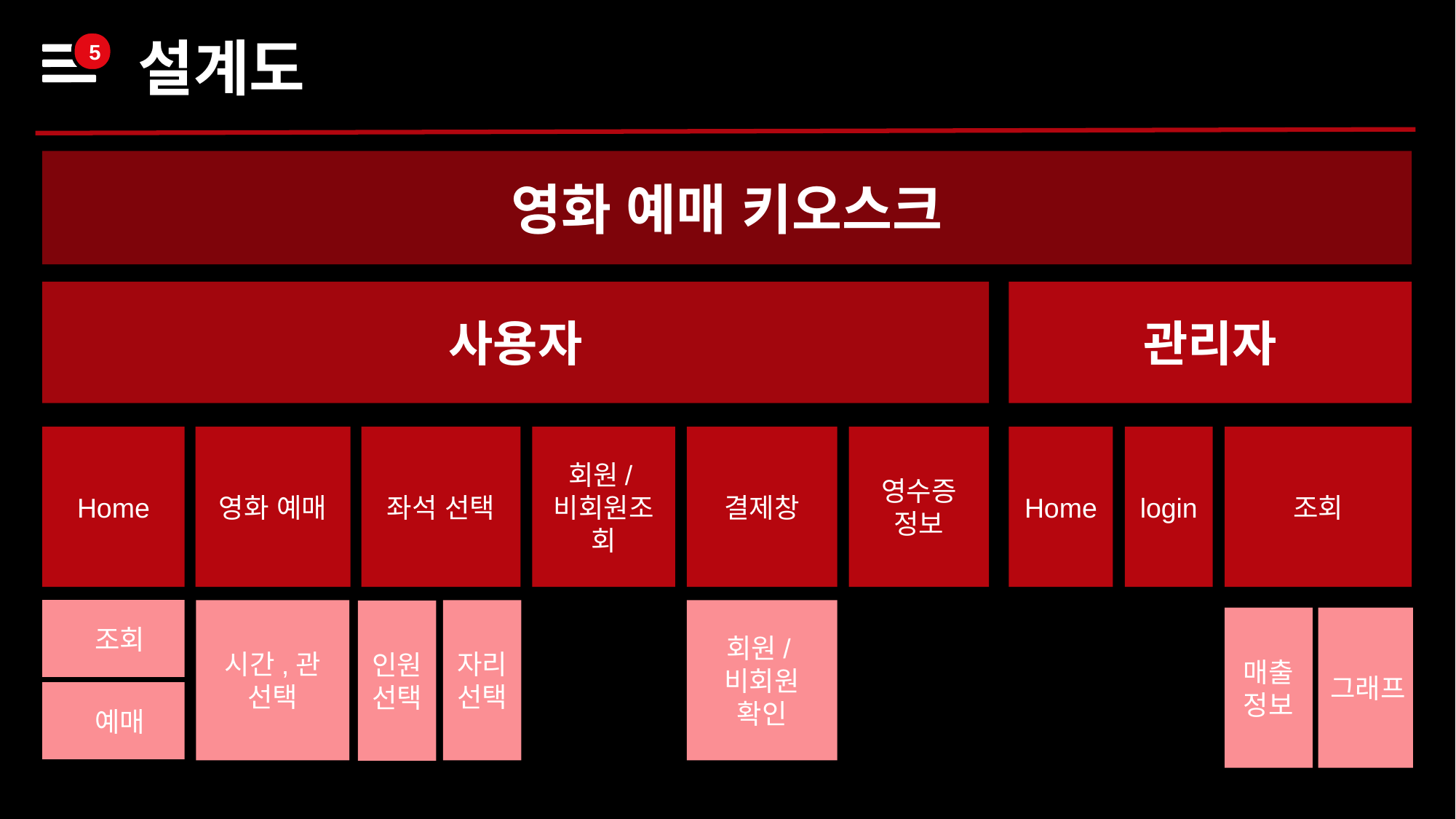

설계도
5

영화 예매 키오스크
사용자
관리자
Home
영화 예매
좌석 선택
회원/비회원조회
결제창
영수증
정보
Home
login
조회
 조회
시간,관 선택
자리 선택
회원/비회원 확인
인원 선택
매출 정보

그래프
 예매